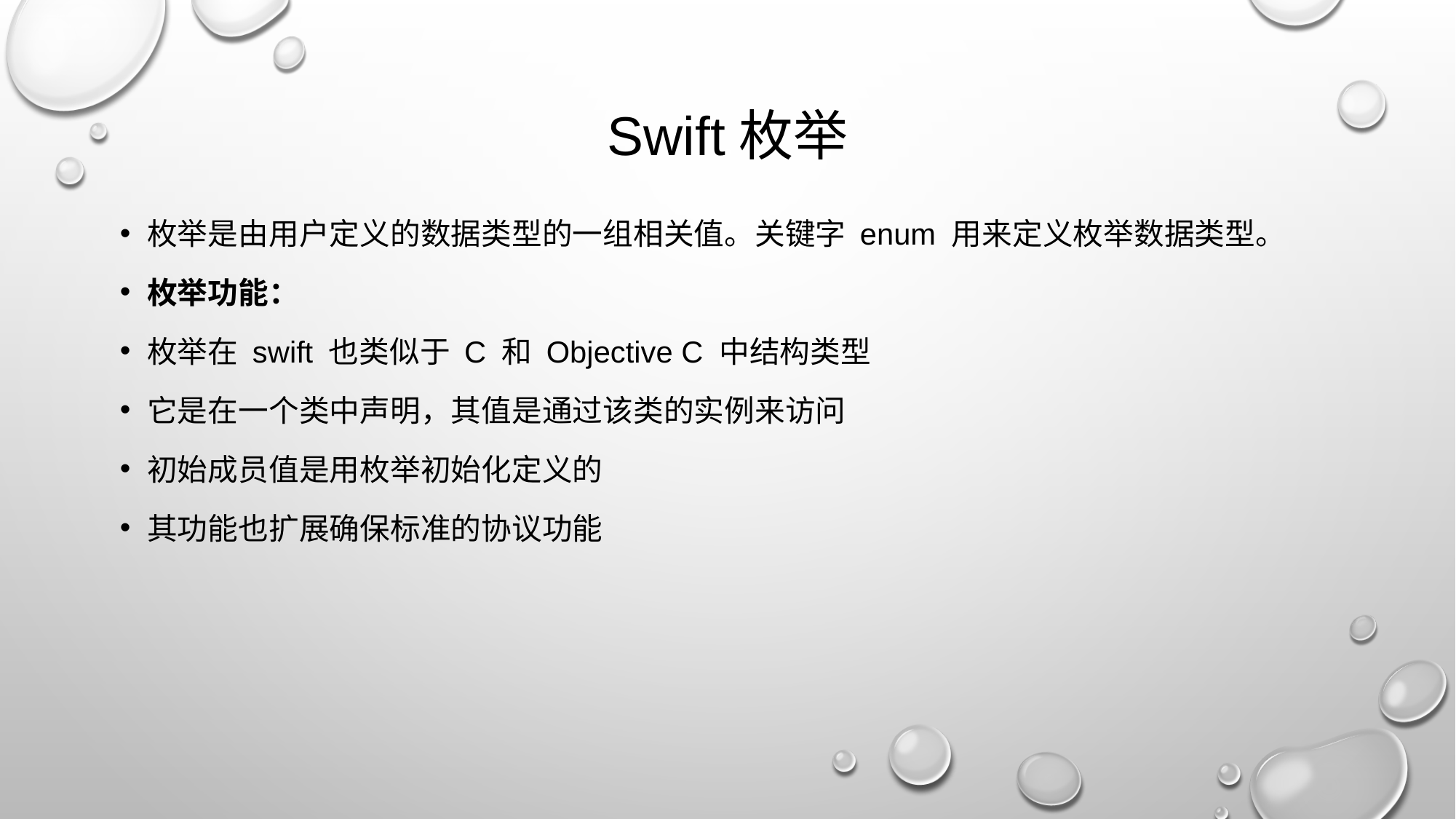

# Swift枚举
枚举是由用户定义的数据类型的一组相关值。关键字 enum 用来定义枚举数据类型。
枚举功能：
枚举在 swift 也类似于 C 和 Objective C 中结构类型
它是在一个类中声明，其值是通过该类的实例来访问
初始成员值是用枚举初始化定义的
其功能也扩展确保标准的协议功能